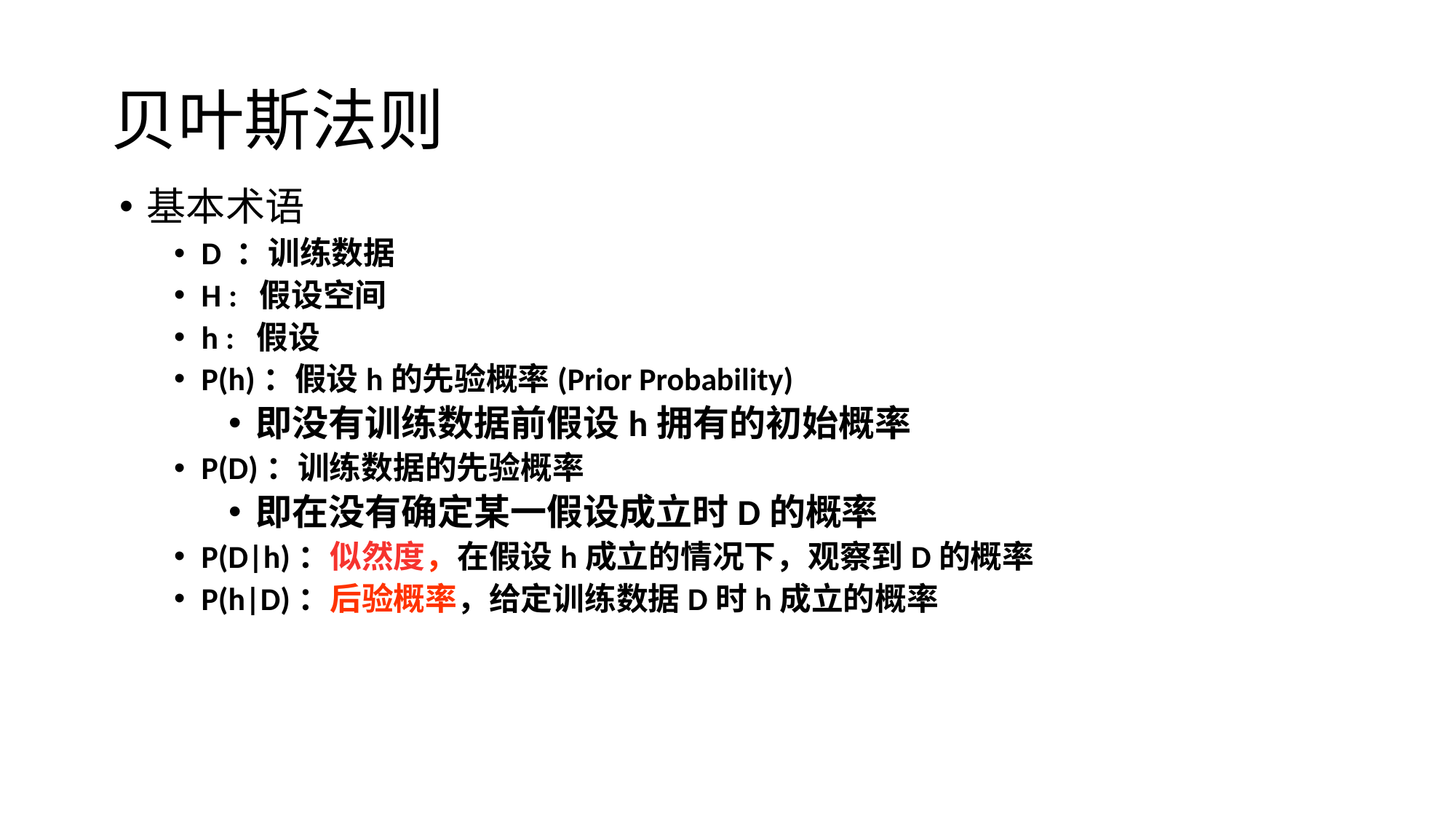

# 贝叶斯法则
基本术语
D ：训练数据
H :  假设空间
h :  假设
P(h)：假设h的先验概率(Prior Probability)
即没有训练数据前假设h拥有的初始概率
P(D)：训练数据的先验概率
即在没有确定某一假设成立时D的概率
P(D|h)：似然度，在假设h成立的情况下，观察到D的概率
P(h|D)：后验概率，给定训练数据D时h成立的概率
29